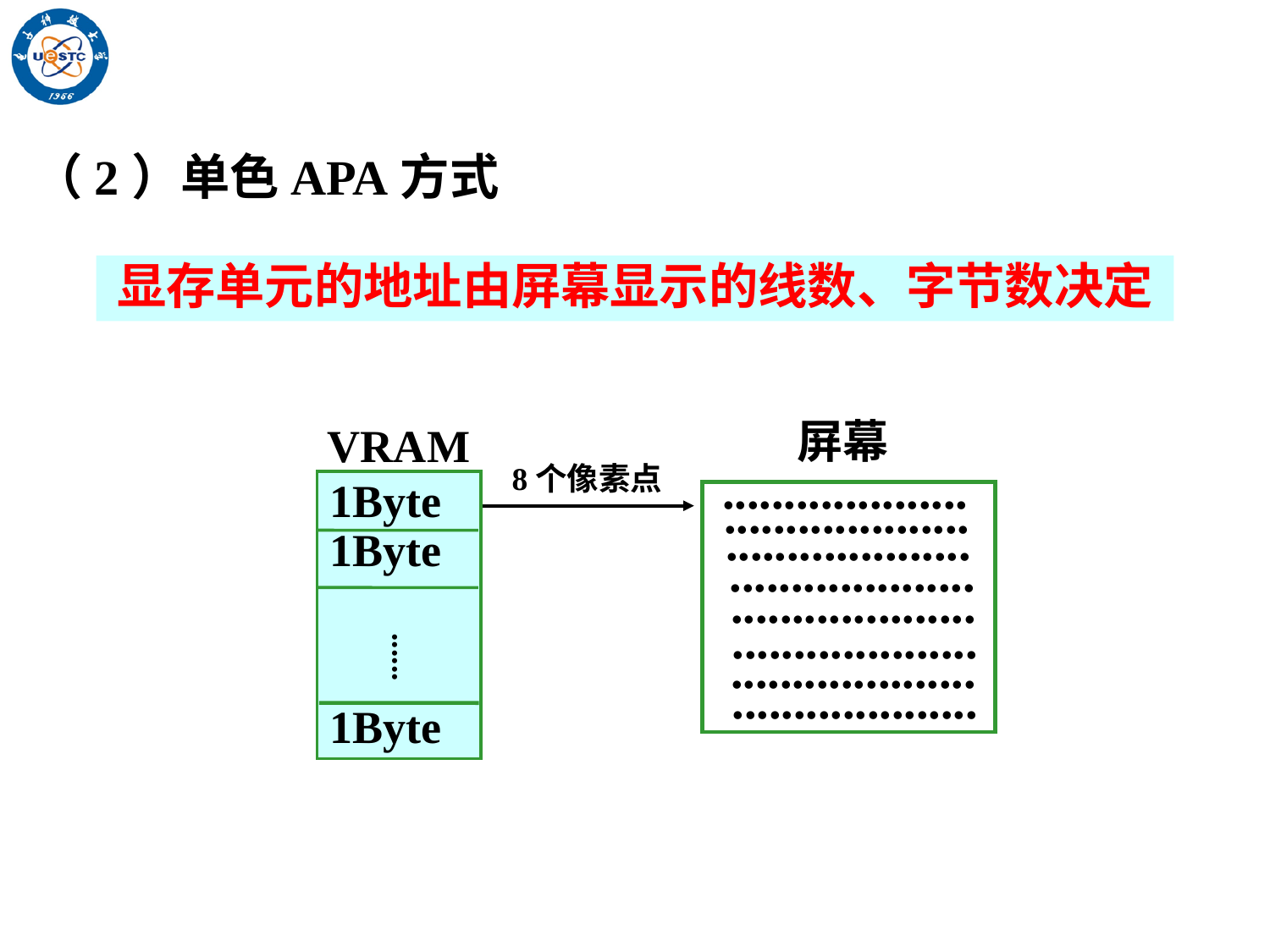

（2）单色APA方式
显存单元的地址由屏幕显示的线数、字节数决定
屏幕
....................
....................

....................
....................
....................
....................
....................
....................
VRAM
1Byte
1Byte

1Byte

......

8个像素点